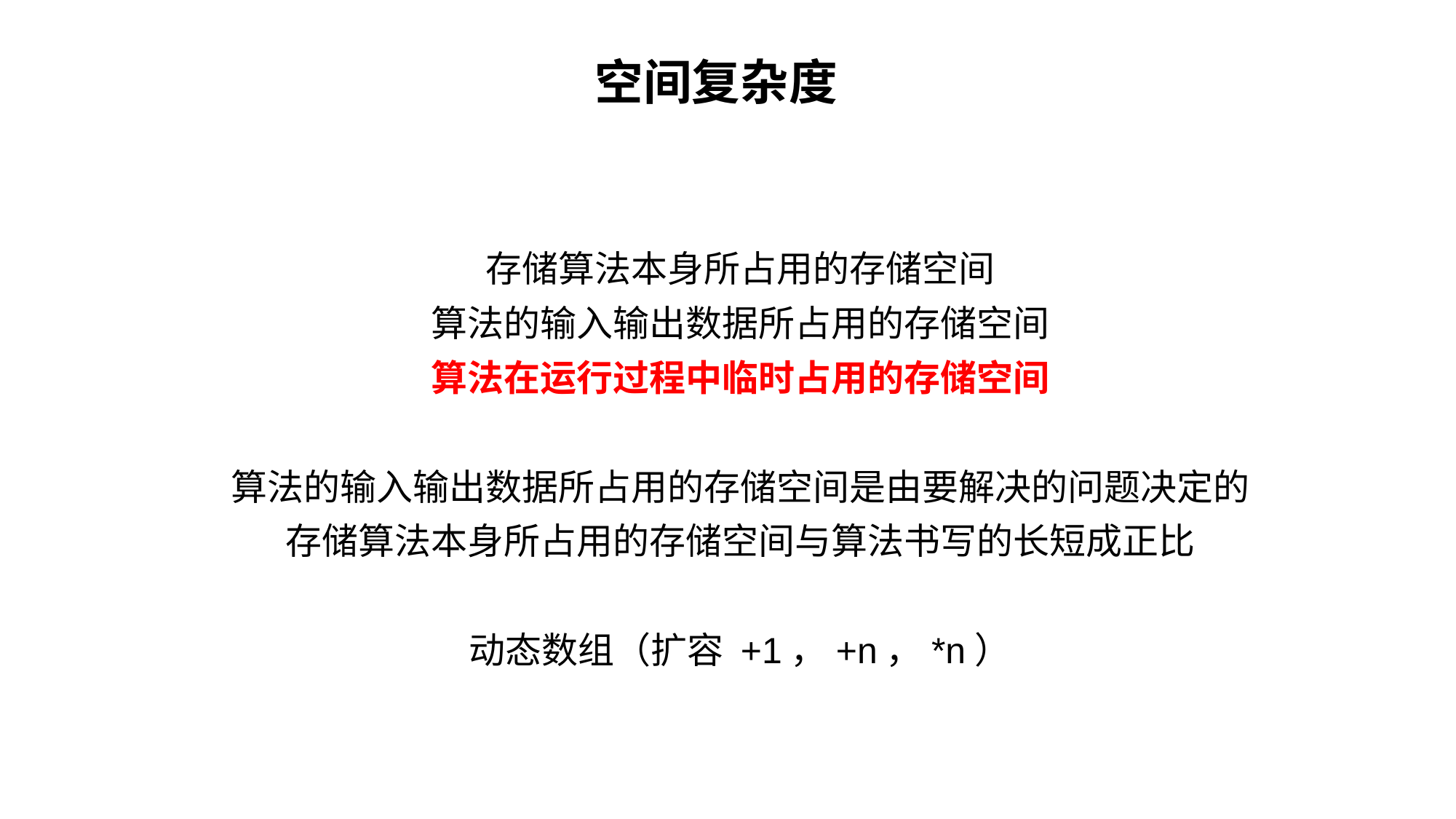

空间复杂度

存储算法本身所占用的存储空间
算法的输入输出数据所占用的存储空间
算法在运行过程中临时占用的存储空间

算法的输入输出数据所占用的存储空间是由要解决的问题决定的
存储算法本身所占用的存储空间与算法书写的长短成正比

动态数组（扩容 +1，+n，*n）